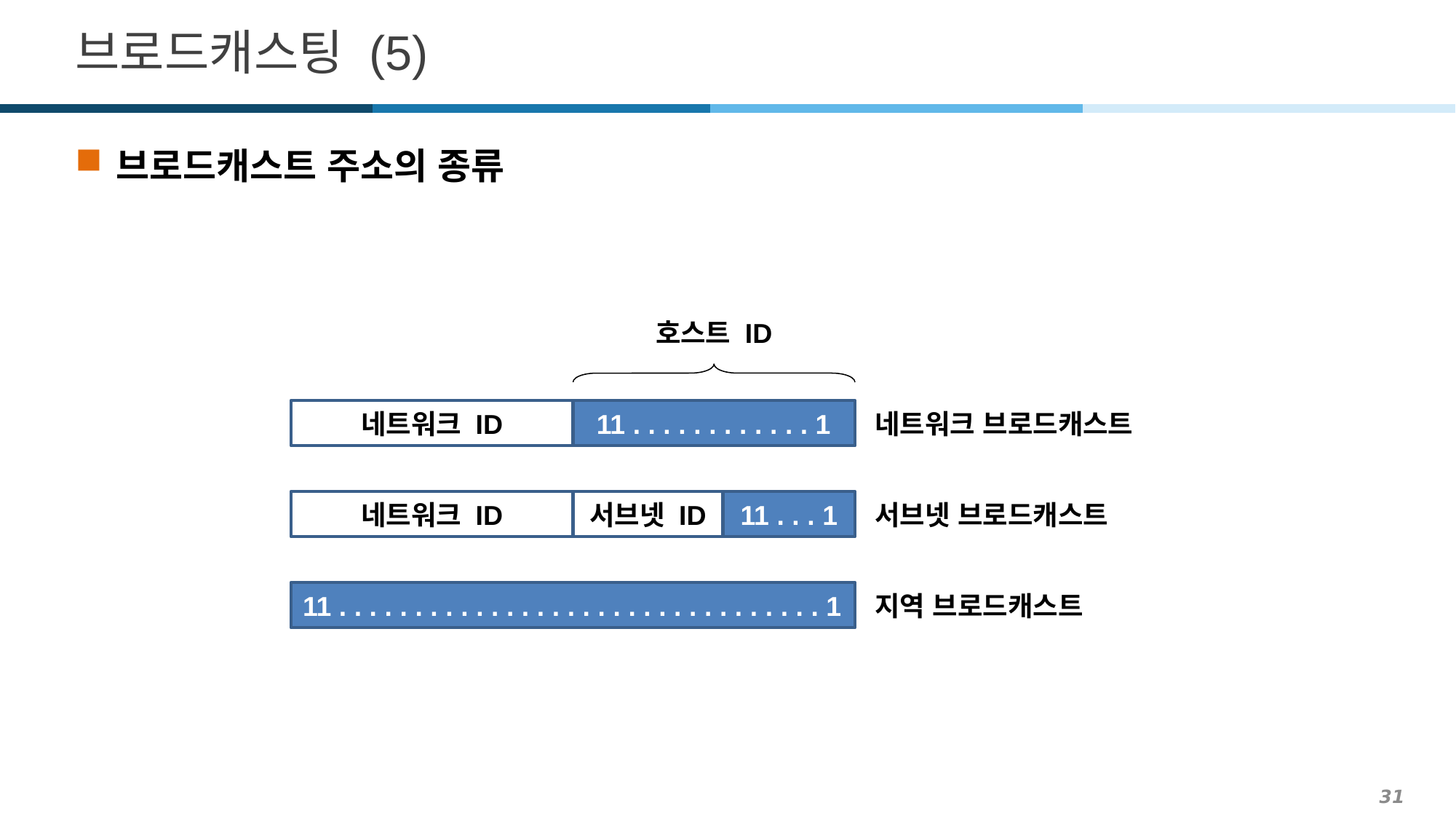

# 브로드캐스팅 (5)
브로드캐스트 주소의 종류

호스트 ID
네트워크 ID
11 . . . . . . . . . . . . 1
네트워크 브로드캐스트
네트워크 ID
서브넷 ID
11 . . . 1
서브넷 브로드캐스트
11 . . . . . . . . . . . . . . . . . . . . . . . . . . . . . . . . 1
지역 브로드캐스트